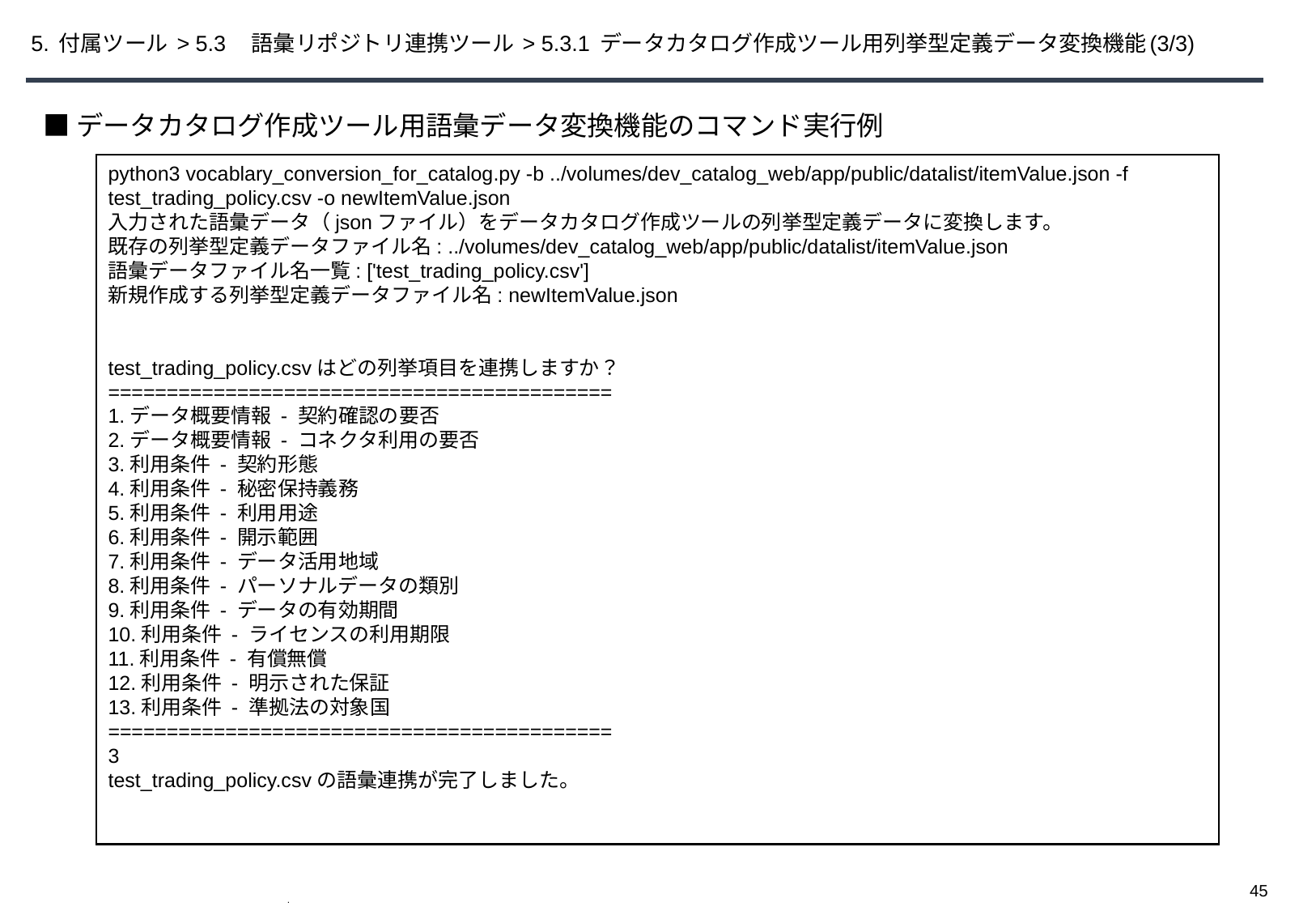

# 5. 付属ツール > 5.3　語彙リポジトリ連携ツール > 5.3.1 データカタログ作成ツール用列挙型定義データ変換機能(3/3)
■データカタログ作成ツール用語彙データ変換機能のコマンド実行例

python3 vocablary_conversion_for_catalog.py -b ../volumes/dev_catalog_web/app/public/datalist/itemValue.json -f test_trading_policy.csv -o newItemValue.json
入力された語彙データ（jsonファイル）をデータカタログ作成ツールの列挙型定義データに変換します。
既存の列挙型定義データファイル名: ../volumes/dev_catalog_web/app/public/datalist/itemValue.json
語彙データファイル名一覧: ['test_trading_policy.csv']
新規作成する列挙型定義データファイル名: newItemValue.json

test_trading_policy.csvはどの列挙項目を連携しますか？
===========================================
1.データ概要情報 - 契約確認の要否
2.データ概要情報 - コネクタ利用の要否
3.利用条件 - 契約形態
4.利用条件 - 秘密保持義務
5.利用条件 - 利用用途
6.利用条件 - 開示範囲
7.利用条件 - データ活用地域
8.利用条件 - パーソナルデータの類別
9.利用条件 - データの有効期間
10.利用条件 - ライセンスの利用期限
11.利用条件 - 有償無償
12.利用条件 - 明示された保証
13.利用条件 - 準拠法の対象国
===========================================
3
test_trading_policy.csvの語彙連携が完了しました。